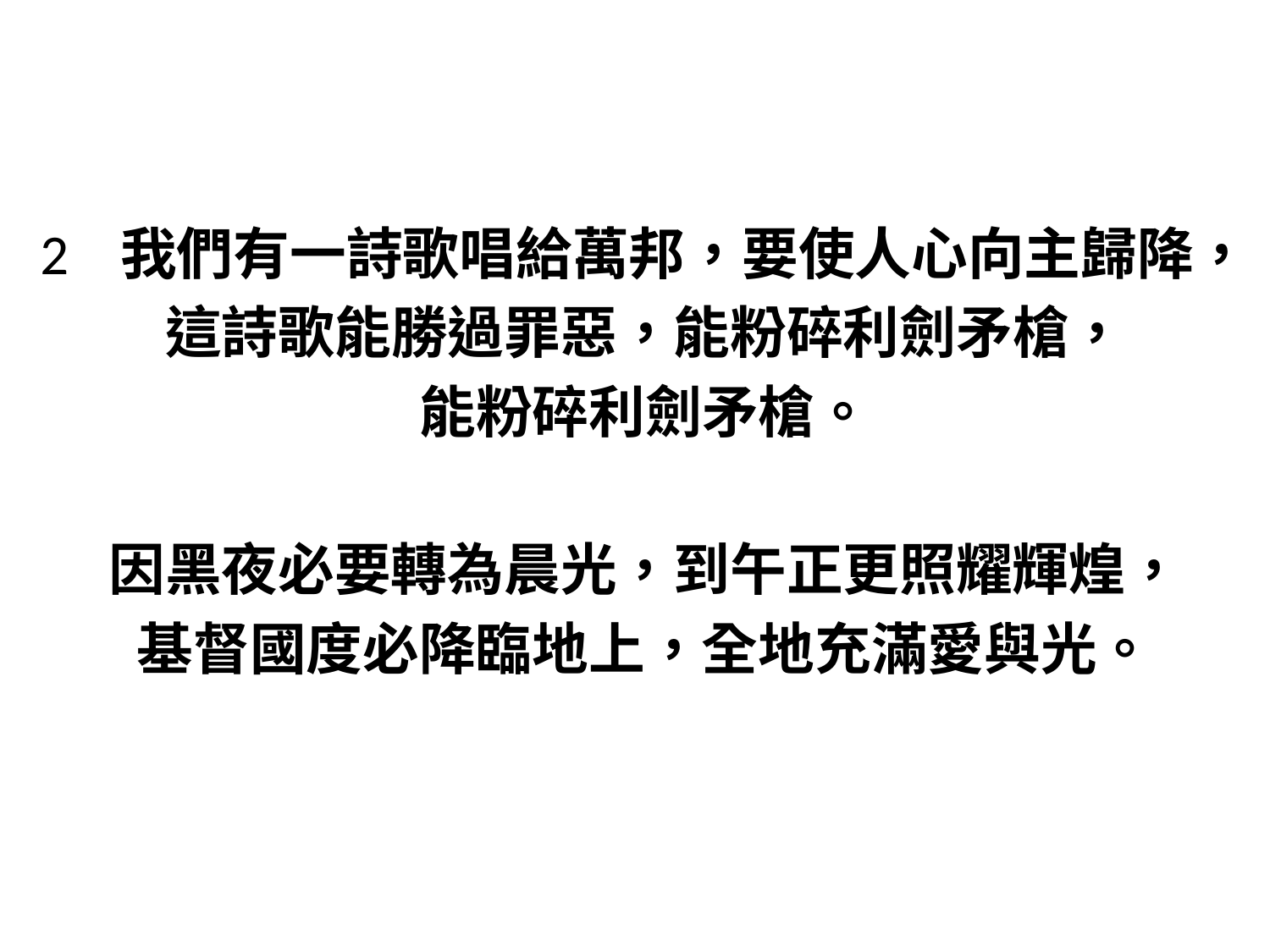

#
2   我們有一詩歌唱給萬邦，要使人心向主歸降，
這詩歌能勝過罪惡，能粉碎利劍矛槍，
能粉碎利劍矛槍。

因黑夜必要轉為晨光，到午正更照耀輝煌，
基督國度必降臨地上，全地充滿愛與光。